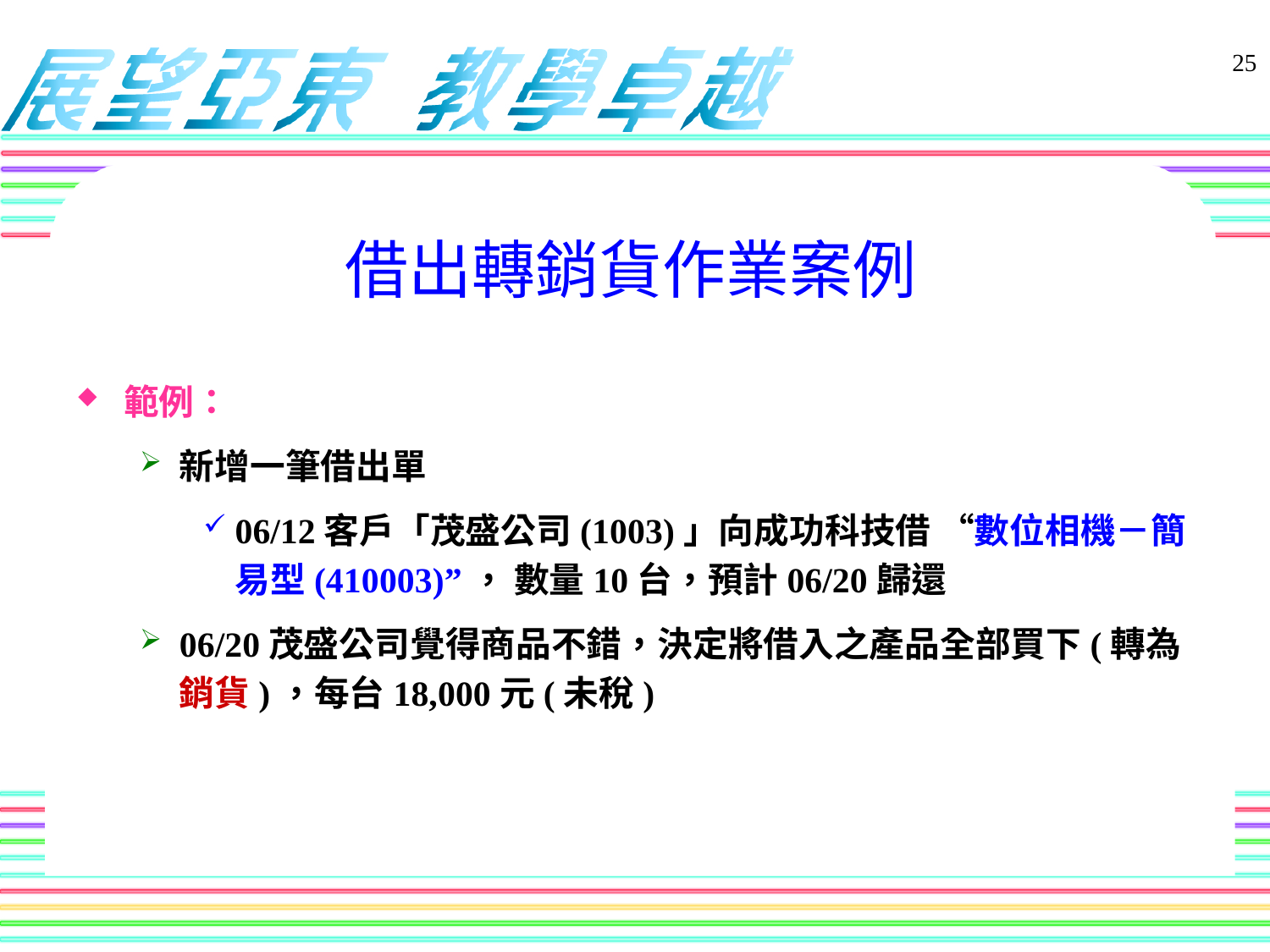

借出轉銷貨作業案例
25

範例：
新增一筆借出單
06/12客戶「茂盛公司(1003)」向成功科技借 “數位相機－簡易型(410003)”， 數量10台，預計06/20歸還
06/20茂盛公司覺得商品不錯，決定將借入之產品全部買下(轉為銷貨)，每台18,000元(未稅)